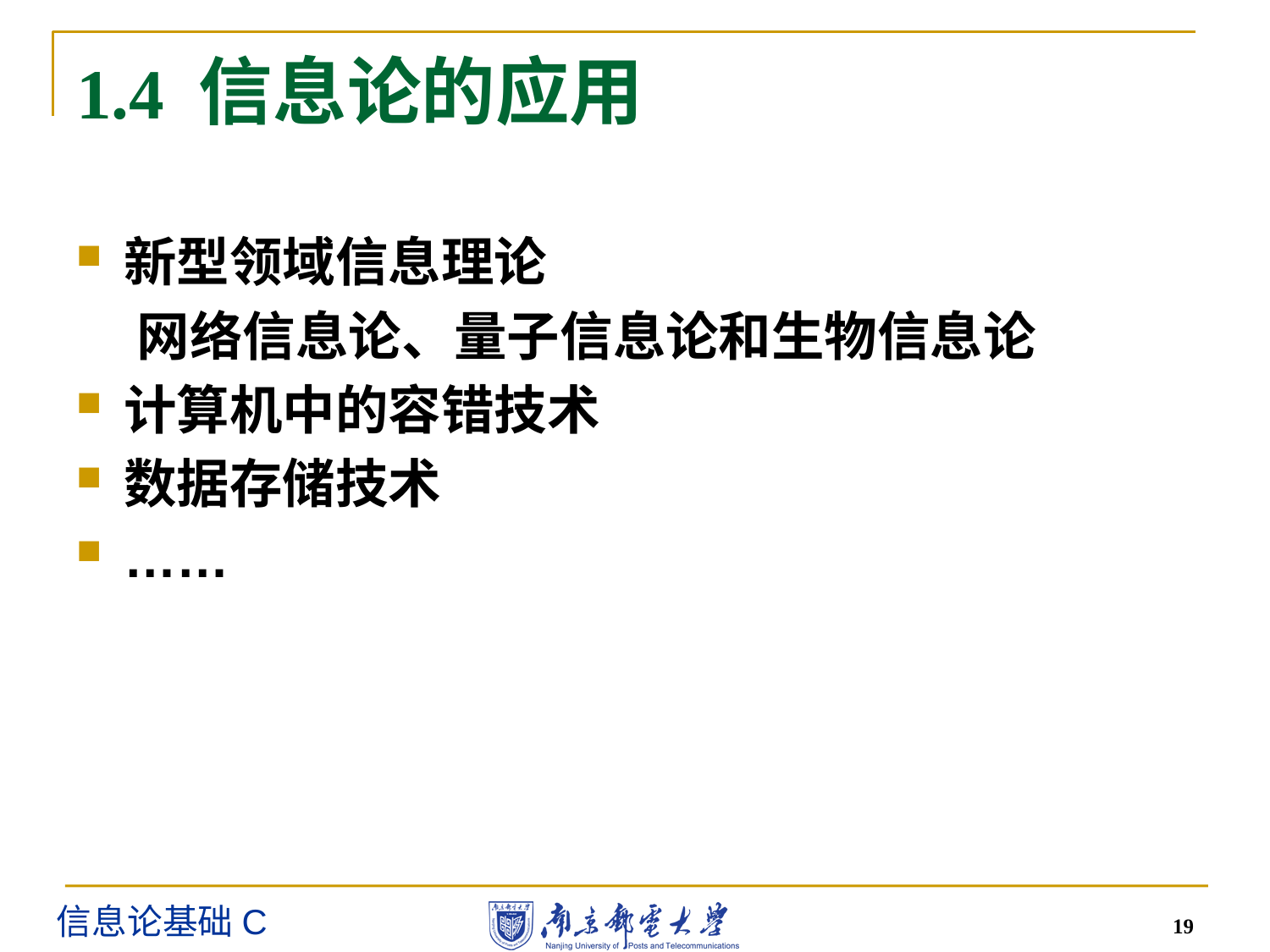

1.4 信息论的应用
新型领域信息理论
    网络信息论、量子信息论和生物信息论
计算机中的容错技术
数据存储技术
……
19